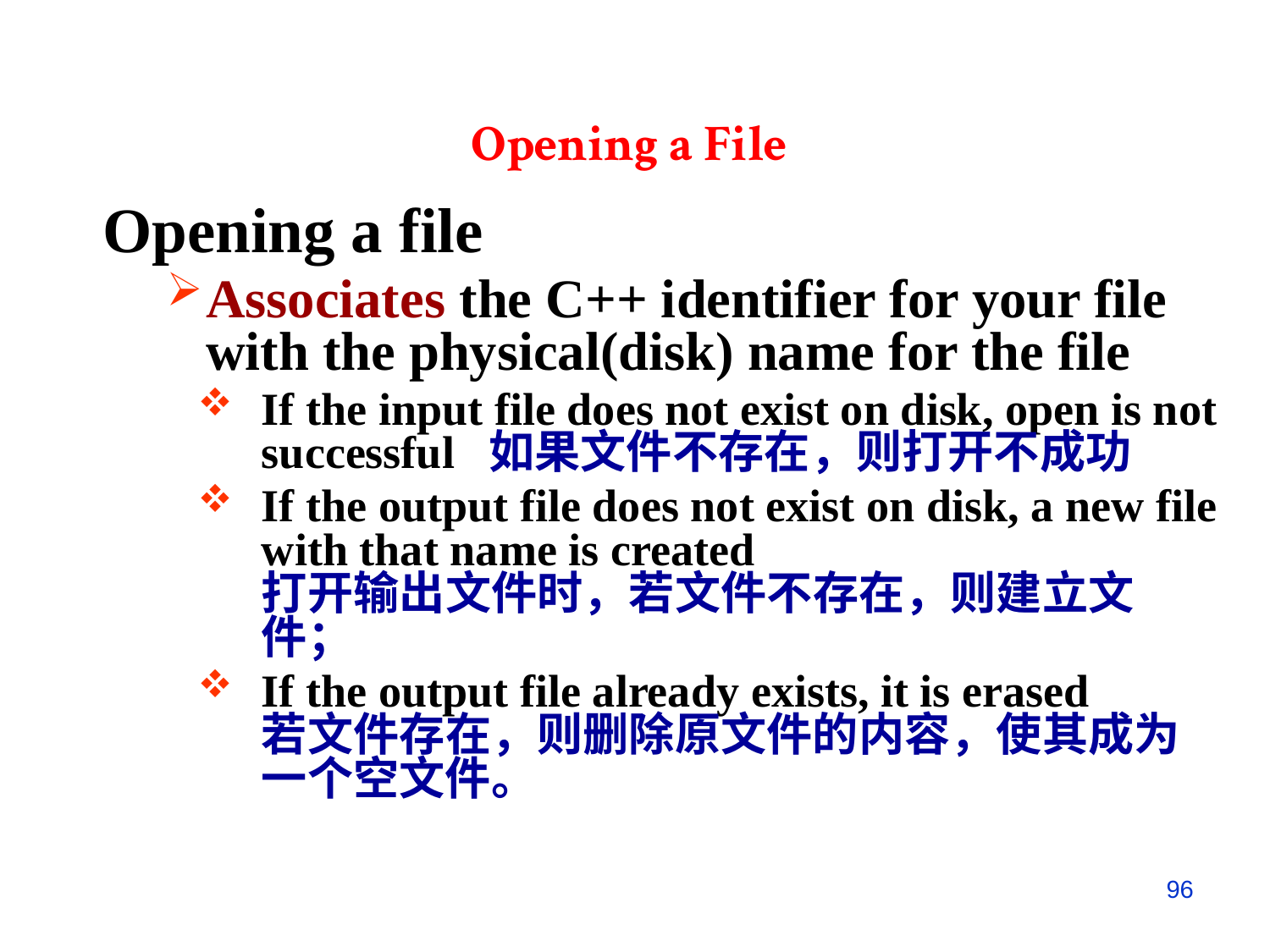

Opening a File
Opening a file
Associates the C++ identifier for your file with the physical(disk) name for the file
If the input file does not exist on disk, open is not successful  如果文件不存在，则打开不成功
If the output file does not exist on disk, a new file with that name is created
打开输出文件时，若文件不存在，则建立文件；
If the output file already exists, it is erased
若文件存在，则删除原文件的内容，使其成为一个空文件。
96